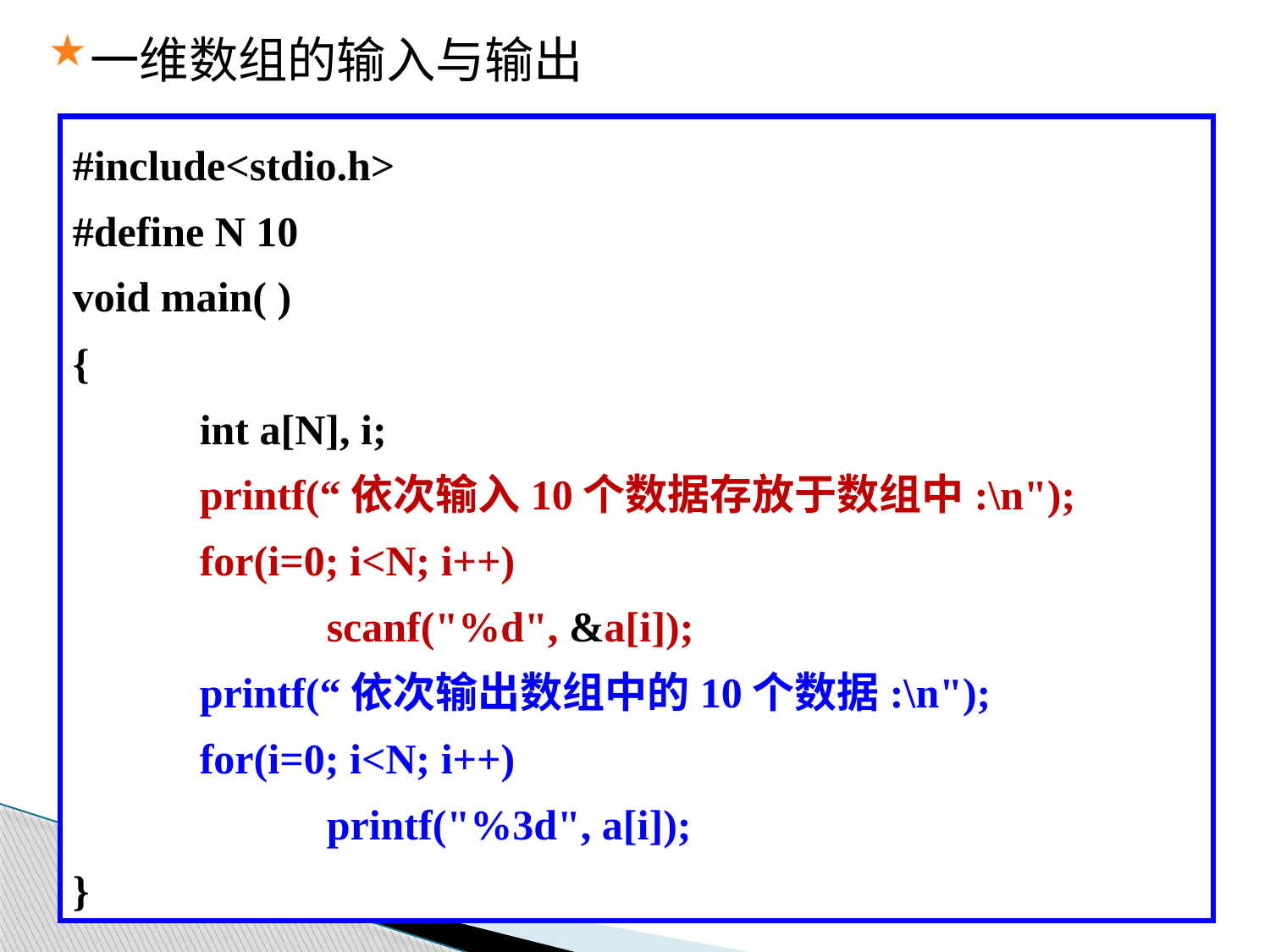

一维数组的输入与输出

#include<stdio.h>
#define N 10
void main( )
{
	int a[N], i;
	printf(“依次输入10个数据存放于数组中:\n");
	for(i=0; i<N; i++)
		scanf("%d", &a[i]);
	printf(“依次输出数组中的10个数据:\n");
	for(i=0; i<N; i++)
		printf("%3d", a[i]);
}